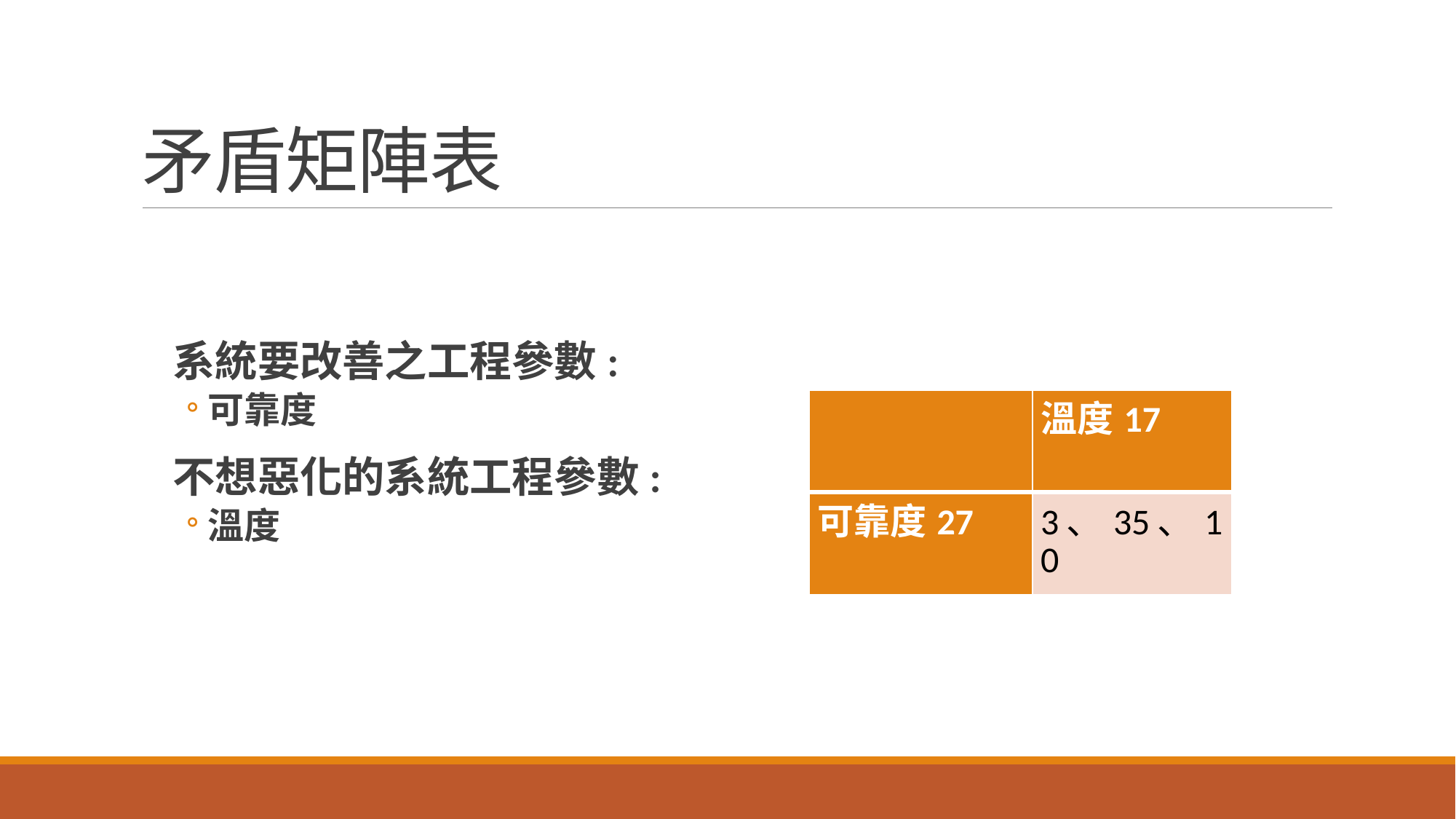

# 矛盾矩陣表
系統要改善之工程參數:
可靠度
不想惡化的系統工程參數:
溫度

|  | 溫度17 |
| --- | --- |
| 可靠度27 | 3、35、10 |